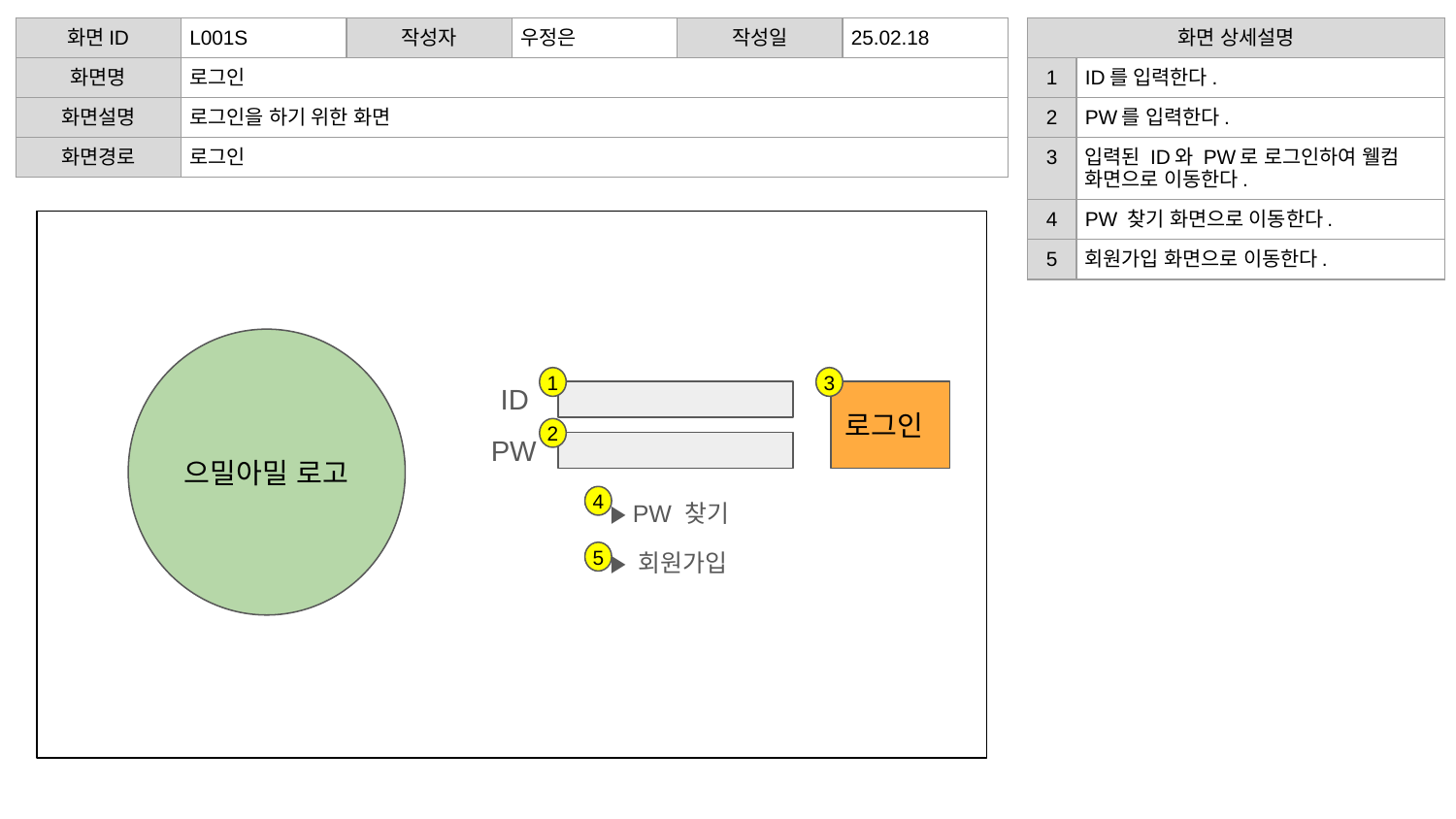

| 화면ID | L001S | 작성자 | 우정은 | 작성일 | 25.02.18 |
| --- | --- | --- | --- | --- | --- |
| 화면명 | 로그인 |  |  |  |  |
| 화면설명 | 로그인을 하기 위한 화면 |  |  |  |  |
| 화면경로 | 로그인 |  |  |  |  |
| 화면 상세설명 |  |
| --- | --- |
| 1 | ID를 입력한다. |
| 2 | PW를 입력한다. |
| 3 | 입력된 ID와 PW로 로그인하여 웰컴 화면으로 이동한다. |
| 4 | PW 찾기 화면으로 이동한다. |
| 5 | 회원가입 화면으로 이동한다. |

으밀아밀 로고
ID
1
3

로그인
2
PW

▶ PW 찾기
4
▶ 회원가입
5